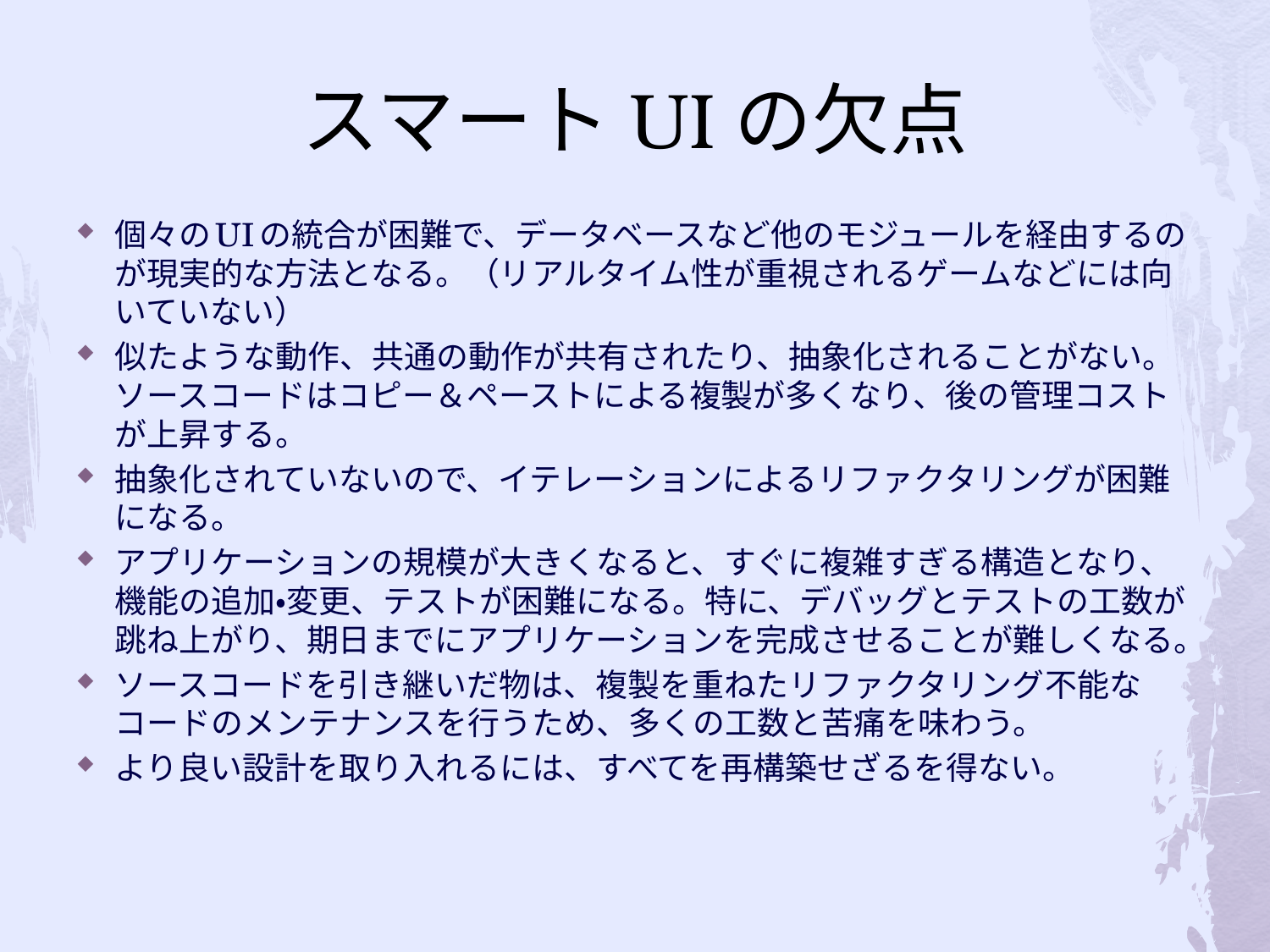

# スマートUIの欠点
個々のUIの統合が困難で、データベースなど他のモジュールを経由するのが現実的な方法となる。（リアルタイム性が重視されるゲームなどには向いていない）
似たような動作、共通の動作が共有されたり、抽象化されることがない。ソースコードはコピー＆ペーストによる複製が多くなり、後の管理コストが上昇する。
抽象化されていないので、イテレーションによるリファクタリングが困難になる。
アプリケーションの規模が大きくなると、すぐに複雑すぎる構造となり、機能の追加・変更、テストが困難になる。特に、デバッグとテストの工数が跳ね上がり、期日までにアプリケーションを完成させることが難しくなる。
ソースコードを引き継いだ物は、複製を重ねたリファクタリング不能なコードのメンテナンスを行うため、多くの工数と苦痛を味わう。
より良い設計を取り入れるには、すべてを再構築せざるを得ない。